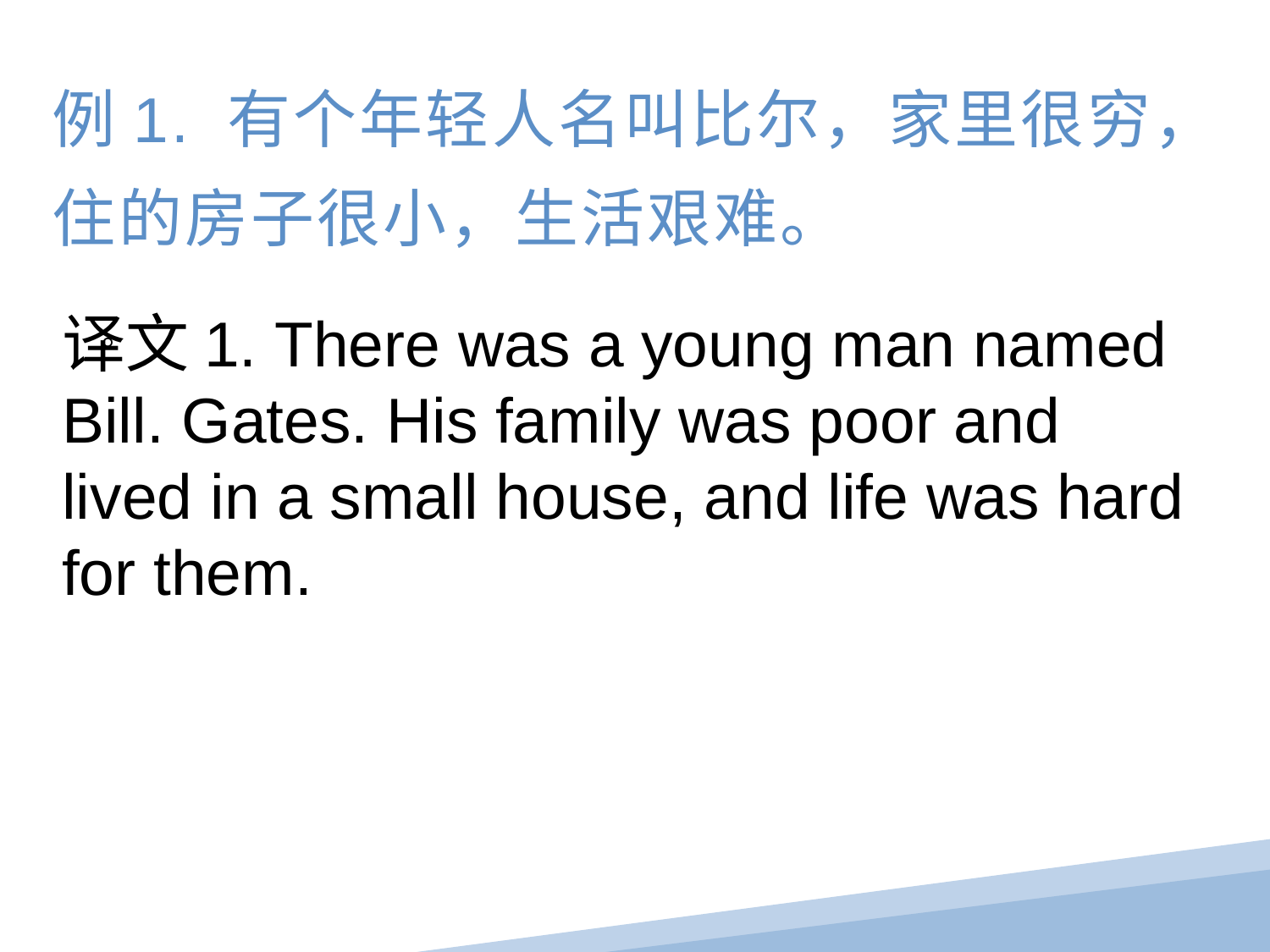

例1. 有个年轻人名叫比尔，家里很穷，住的房子很小，生活艰难。

译文1. There was a young man named Bill. Gates. His family was poor and lived in a small house, and life was hard for them.
。